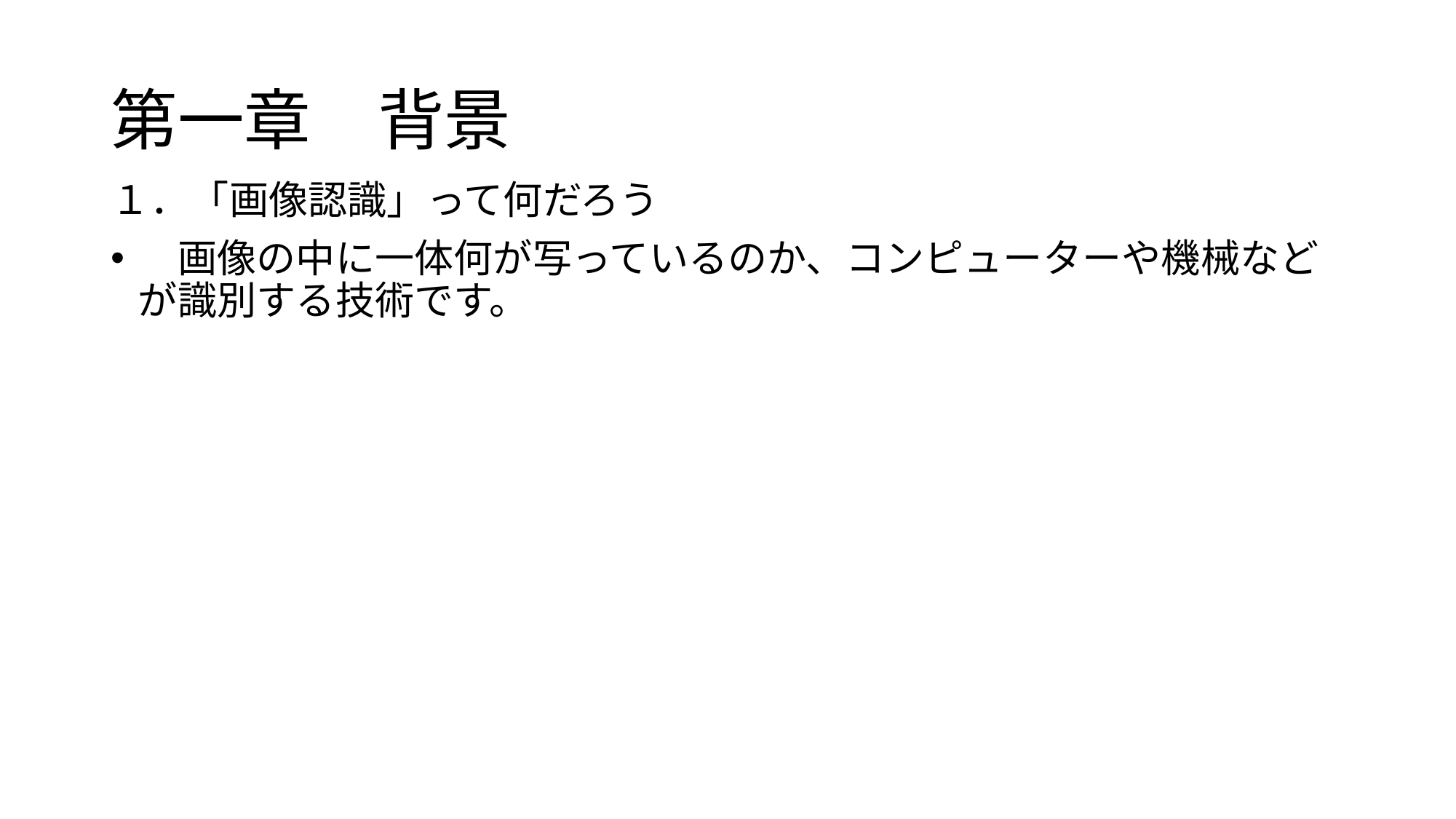

# 第一章　背景
１．「画像認識」って何だろう
　画像の中に一体何が写っているのか、コンピューターや機械などが識別する技術です。